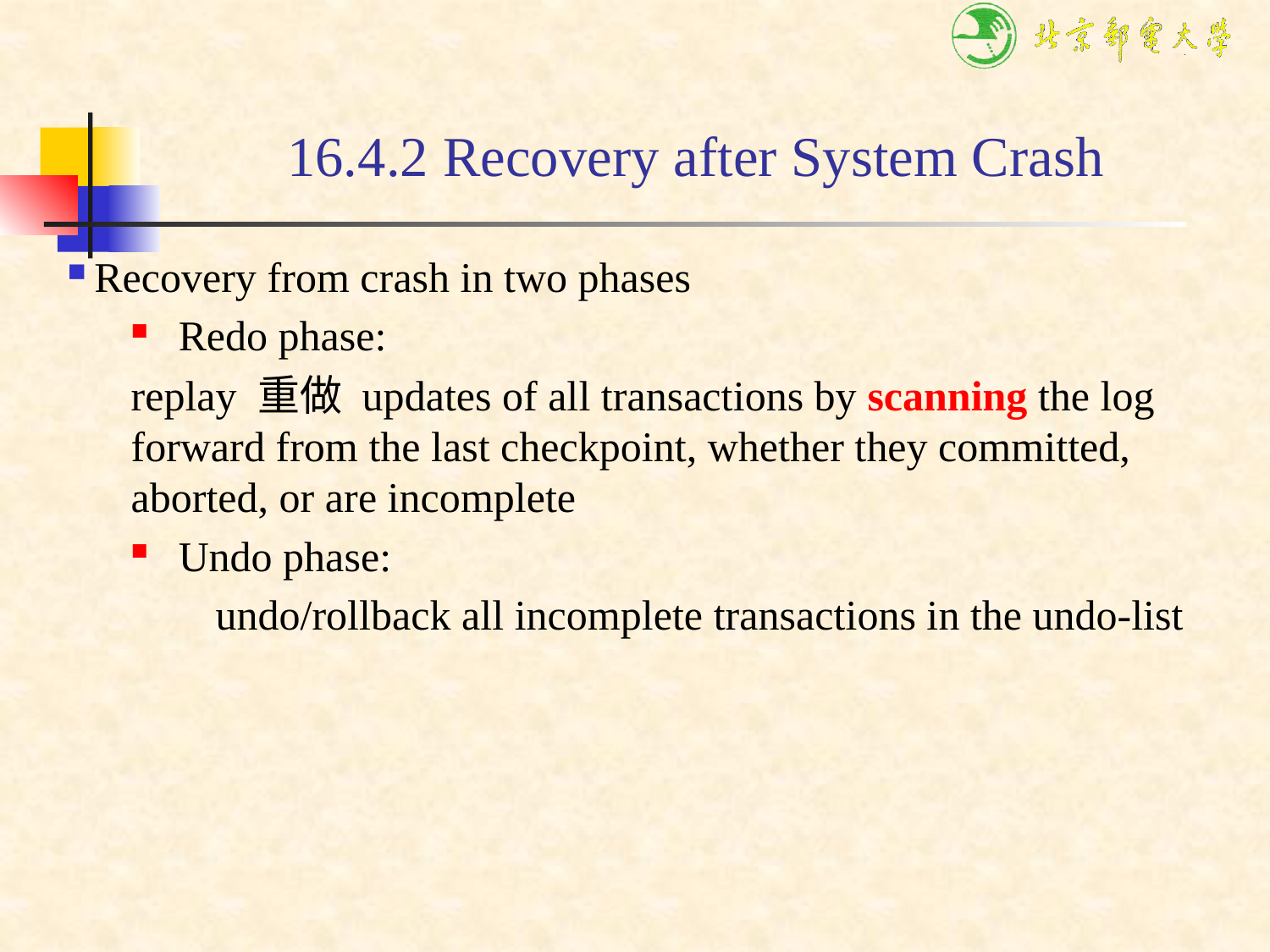

# 16.4.2 Recovery after System Crash
Recovery from crash in two phases
Redo phase:
replay 重做 updates of all transactions by scanning the log forward from the last checkpoint, whether they committed, aborted, or are incomplete
Undo phase:
        undo/rollback all incomplete transactions in the undo-list

62